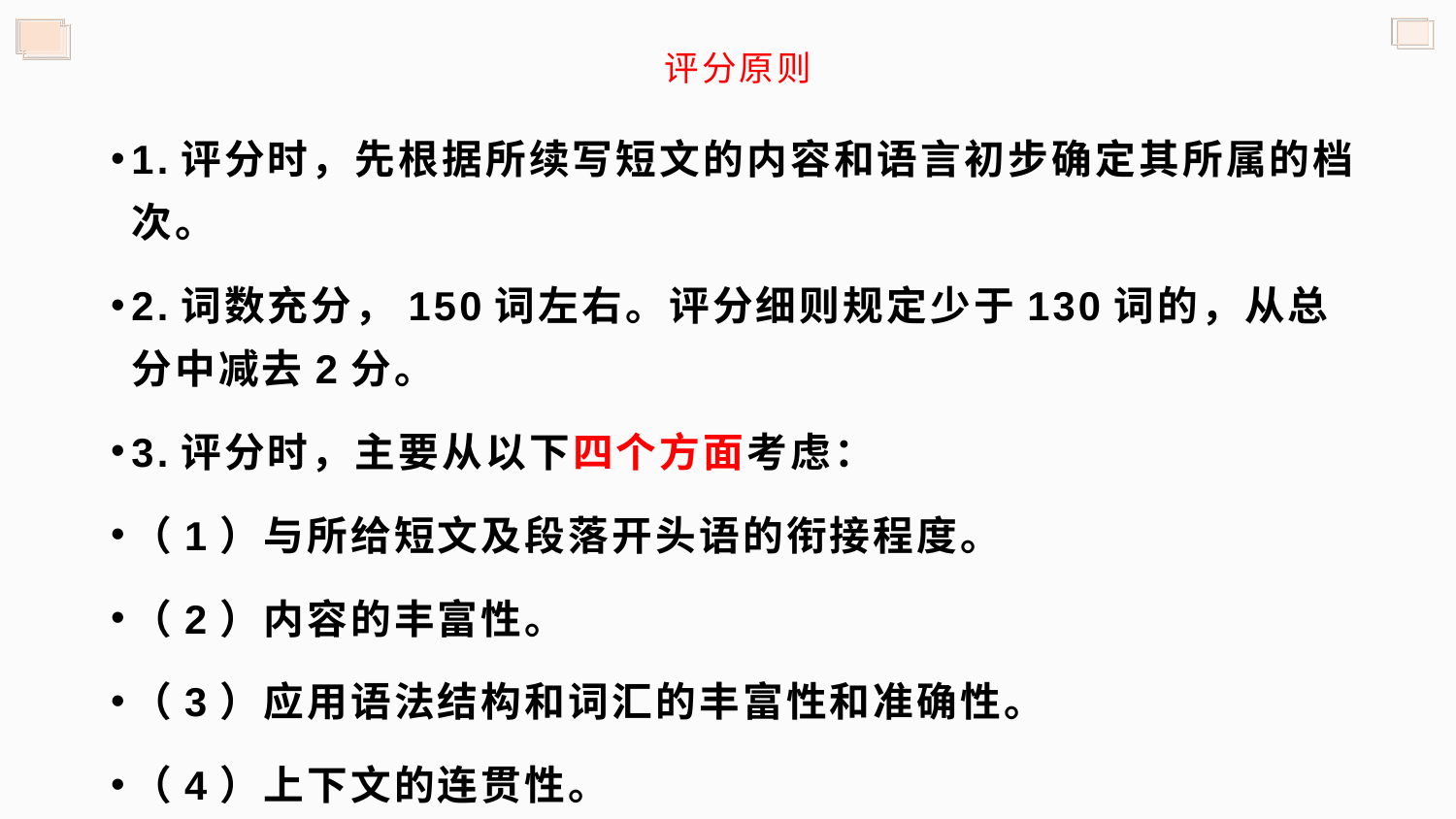

# 评分原则
1.评分时，先根据所续写短文的内容和语言初步确定其所属的档次。
2.词数充分，150词左右。评分细则规定少于130词的，从总分中减去2分。
3.评分时，主要从以下四个方面考虑：
（1）与所给短文及段落开头语的衔接程度。
（2）内容的丰富性。
（3）应用语法结构和词汇的丰富性和准确性。
（4）上下文的连贯性。